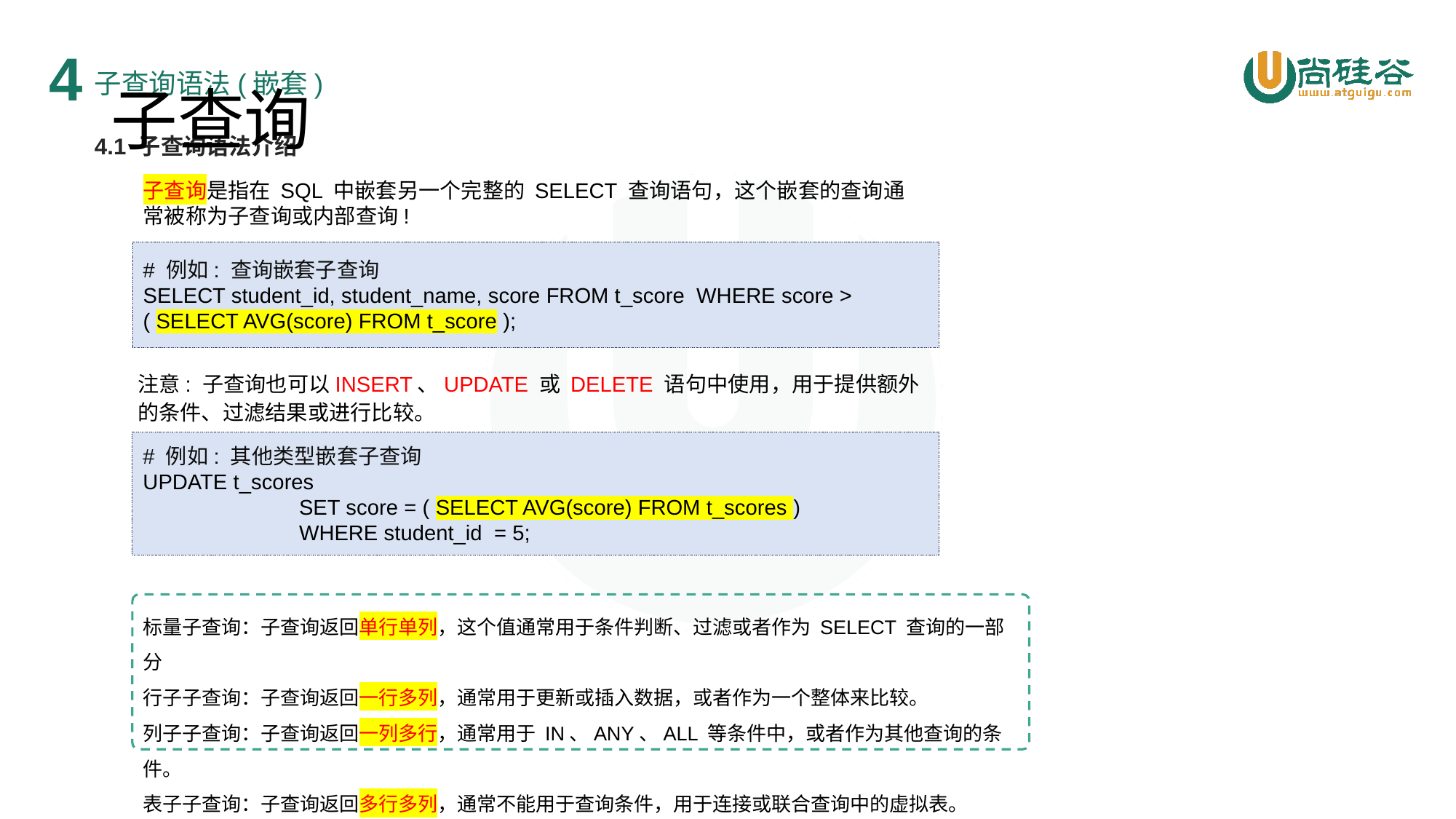

4
# 子查询
子查询语法(嵌套)
4.1 子查询语法介绍
子查询是指在 SQL 中嵌套另一个完整的 SELECT 查询语句，这个嵌套的查询通常被称为子查询或内部查询!
# 例如: 查询嵌套子查询
SELECT student_id, student_name, score FROM t_score  WHERE score > ( SELECT AVG(score) FROM t_score );
注意: 子查询也可以INSERT、UPDATE 或 DELETE 语句中使用，用于提供额外的条件、过滤结果或进行比较。
# 例如: 其他类型嵌套子查询
UPDATE t_scores
                          SET score = ( SELECT AVG(score) FROM t_scores )
                          WHERE student_id  = 5;

标量子查询：子查询返回单行单列，这个值通常用于条件判断、过滤或者作为 SELECT 查询的一部分
行子子查询：子查询返回一行多列，通常用于更新或插入数据，或者作为一个整体来比较。
列子子查询：子查询返回一列多行，通常用于 IN、ANY、ALL 等条件中，或者作为其他查询的条件。
表子子查询：子查询返回多行多列，通常不能用于查询条件，用于连接或联合查询中的虚拟表。